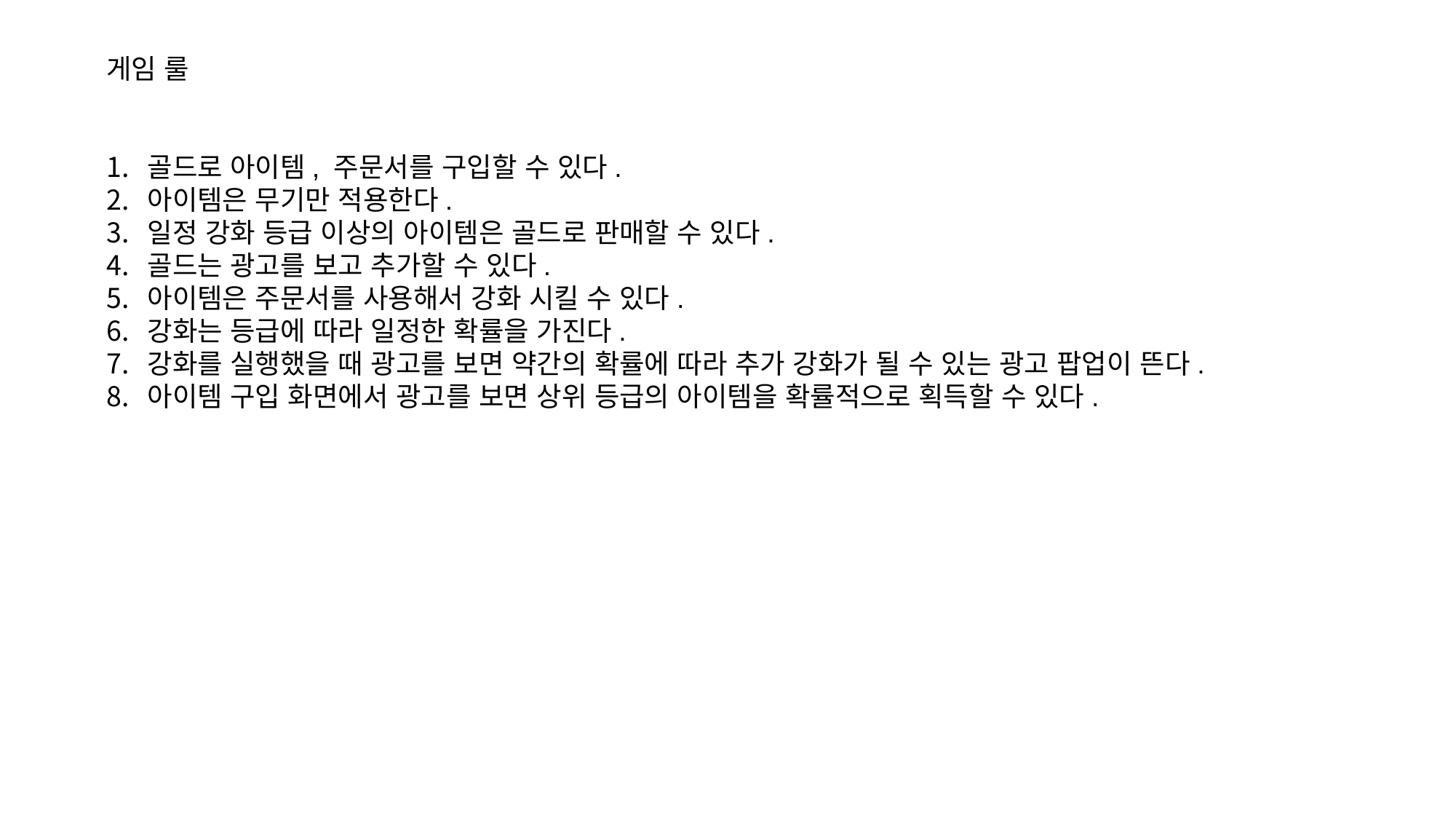

게임 룰

골드로 아이템, 주문서를 구입할 수 있다.
아이템은 무기만 적용한다.
일정 강화 등급 이상의 아이템은 골드로 판매할 수 있다.
골드는 광고를 보고 추가할 수 있다.
아이템은 주문서를 사용해서 강화 시킬 수 있다.
강화는 등급에 따라 일정한 확률을 가진다.
강화를 실행했을 때 광고를 보면 약간의 확률에 따라 추가 강화가 될 수 있는 광고 팝업이 뜬다.
아이템 구입 화면에서 광고를 보면 상위 등급의 아이템을 확률적으로 획득할 수 있다.